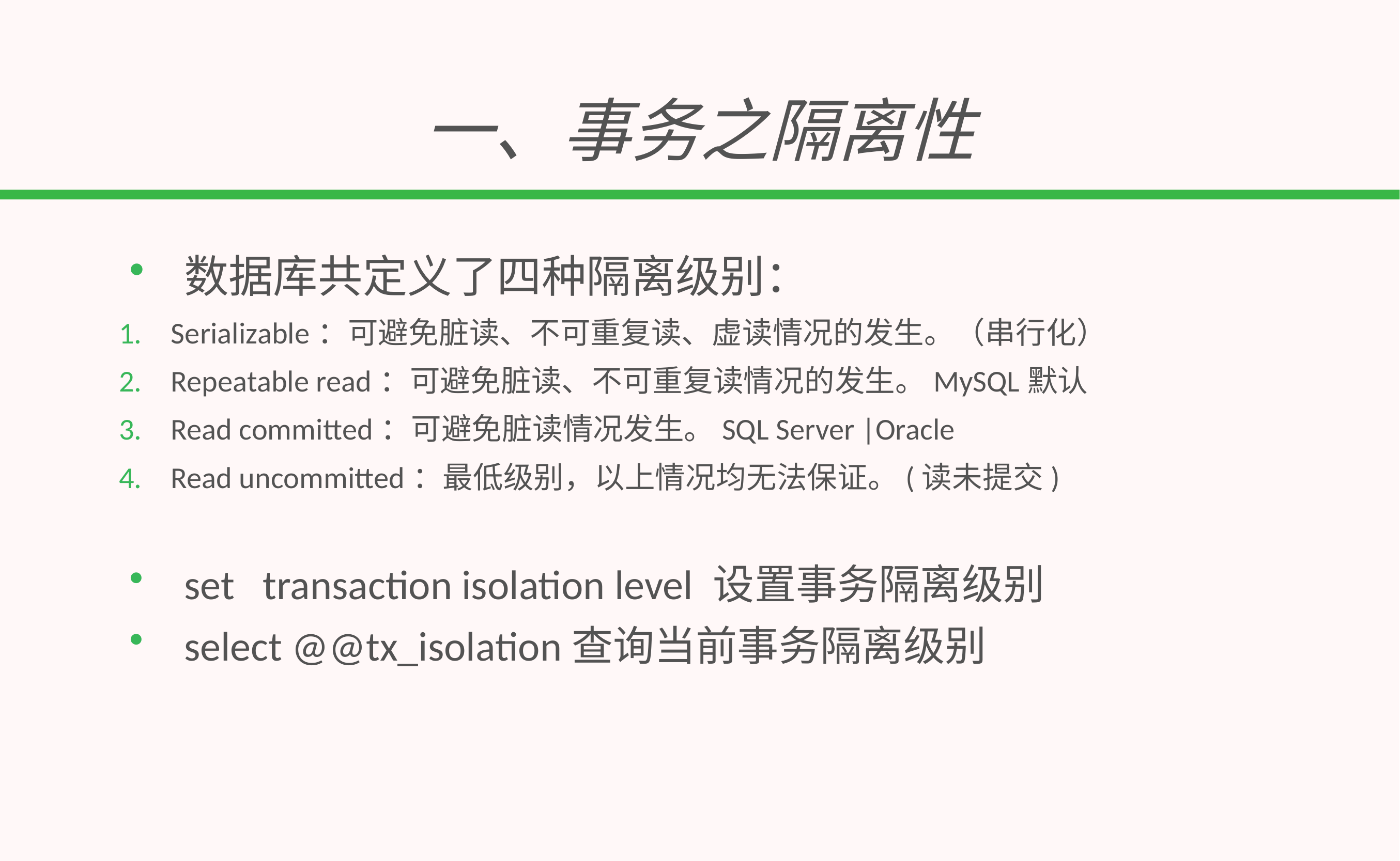

# 一、事务之隔离性
数据库共定义了四种隔离级别：
Serializable：可避免脏读、不可重复读、虚读情况的发生。（串行化）
Repeatable read：可避免脏读、不可重复读情况的发生。MySQL默认
Read committed：可避免脏读情况发生。SQL Server |Oracle
Read uncommitted：最低级别，以上情况均无法保证。(读未提交)

set   transaction isolation level 设置事务隔离级别
select @@tx_isolation	查询当前事务隔离级别